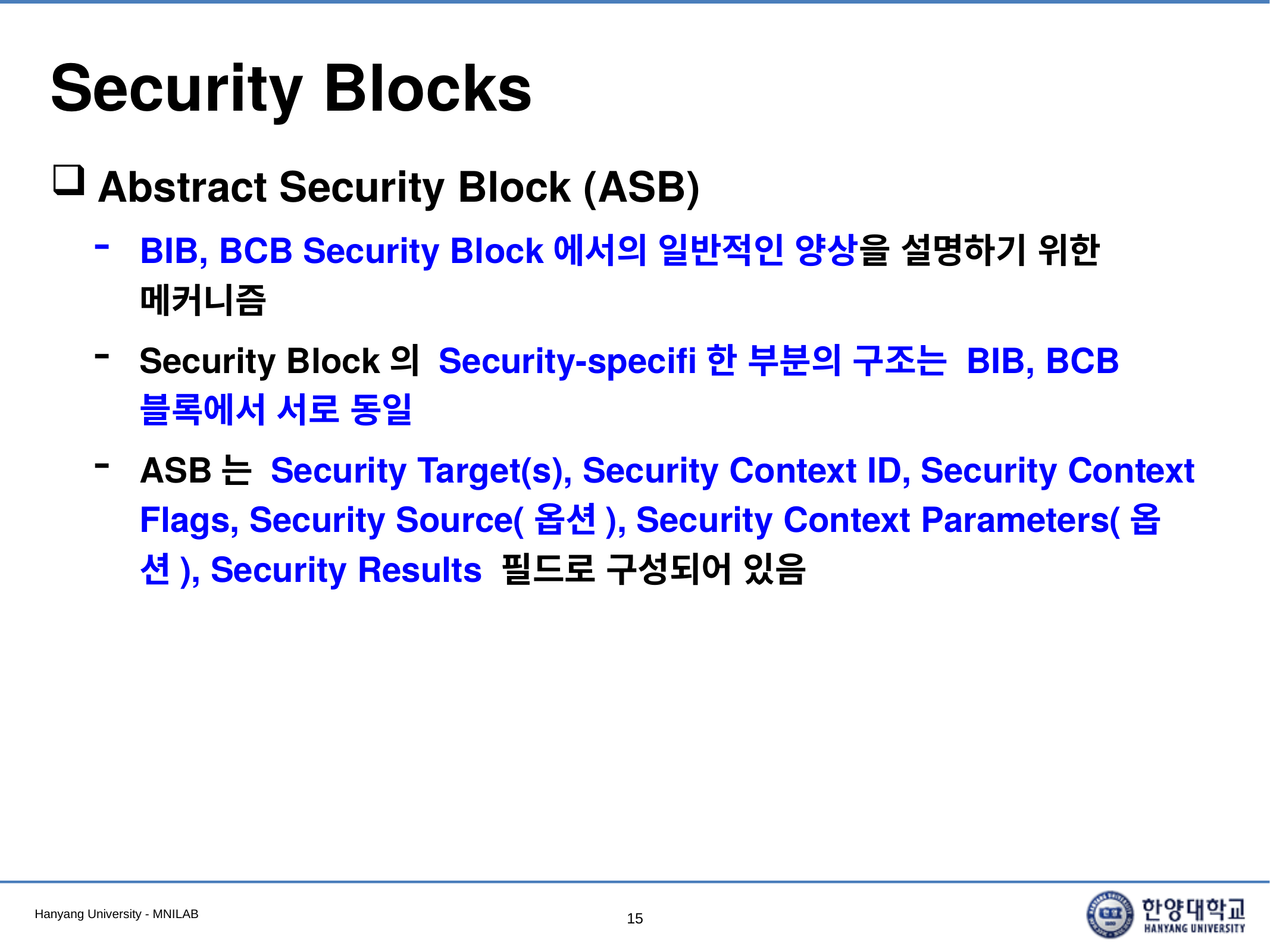

# Security Blocks
Abstract Security Block (ASB)
BIB, BCB Security Block에서의 일반적인 양상을 설명하기 위한 메커니즘
Security Block의 Security-specifi한 부분의 구조는 BIB, BCB 블록에서 서로 동일
ASB는 Security Target(s), Security Context ID, Security Context Flags, Security Source(옵션), Security Context Parameters(옵션), Security Results 필드로 구성되어 있음
15